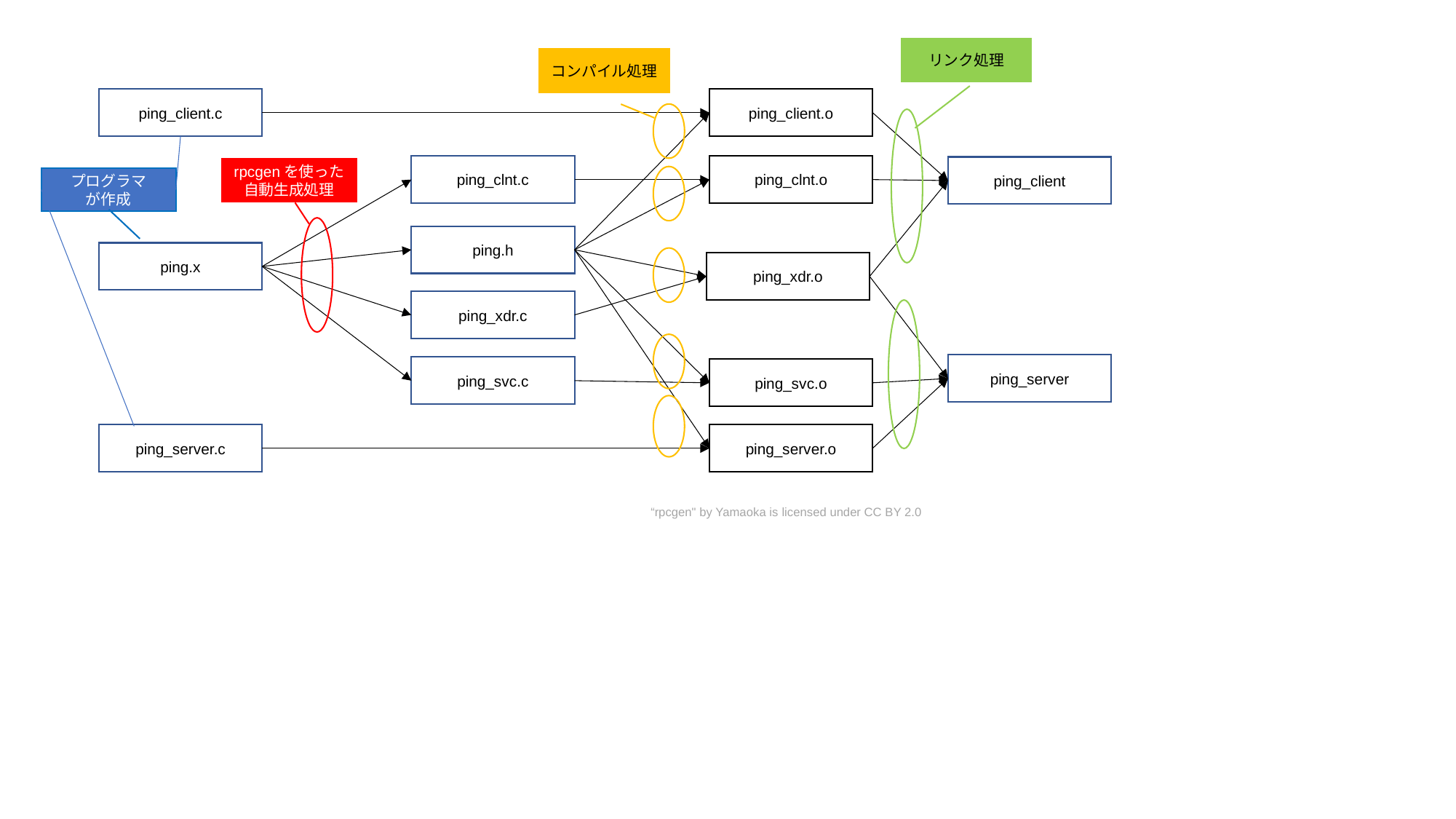

リンク処理
コンパイル処理
ping_client.c
ping_client.o

ping_clnt.c
ping_clnt.o
ping_client
rpcgenを使った自動生成処理

プログラマ
が作成

ping.h
ping.x

ping_xdr.o
ping_xdr.c

ping_server
ping_svc.c
ping_svc.o

ping_server.c
ping_server.o
“rpcgen" by Yamaoka is licensed under CC BY 2.0﻿